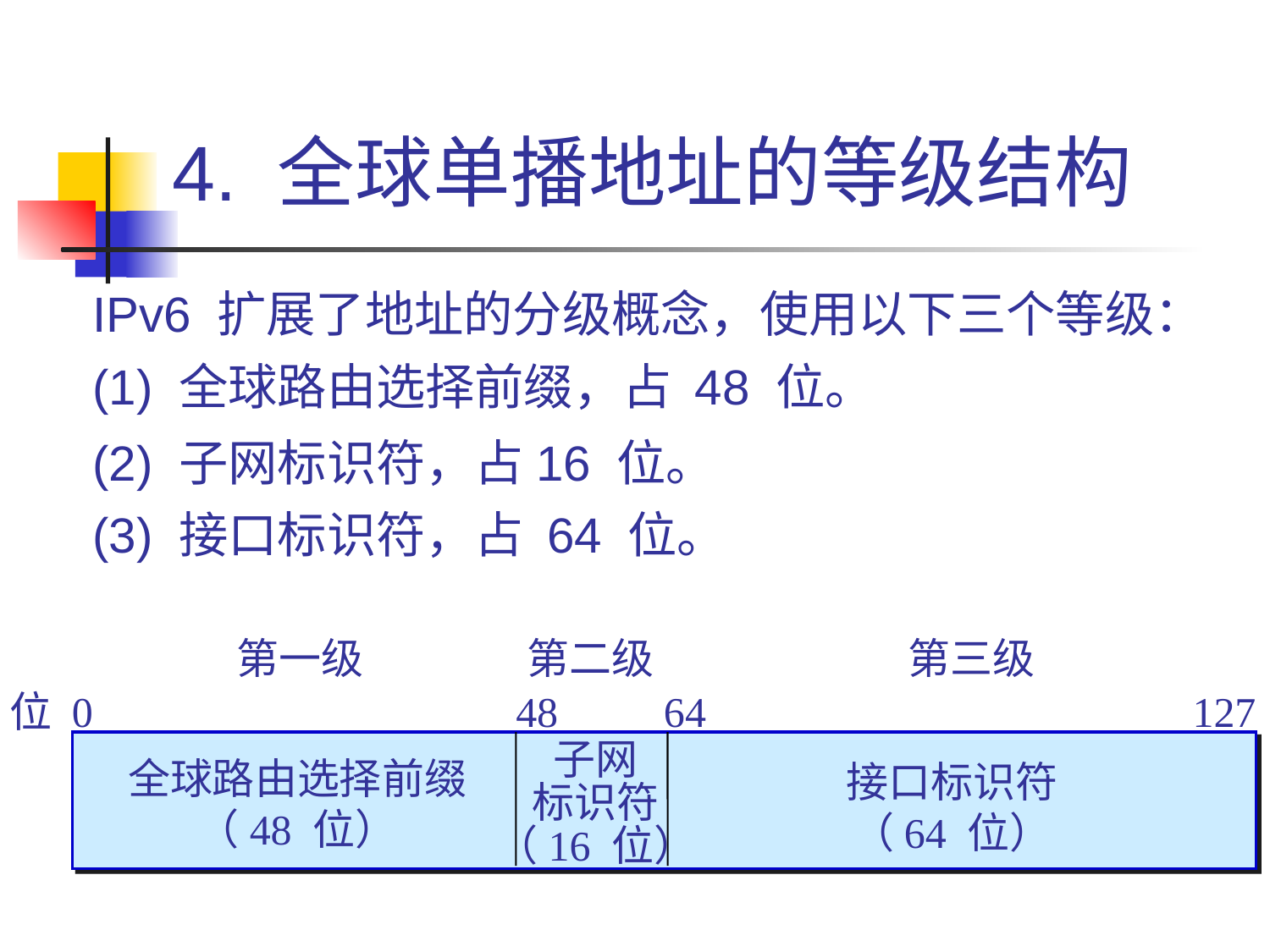

# 4. 全球单播地址的等级结构
IPv6 扩展了地址的分级概念，使用以下三个等级：
(1) 全球路由选择前缀，占 48 位。
(2) 子网标识符，占16 位。
(3) 接口标识符，占 64 位。
第一级
第二级
第三级
位 0                                        48          64                                              127

子网
标识符
（16 位）
全球路由选择前缀
（48 位）
接口标识符
（64 位）